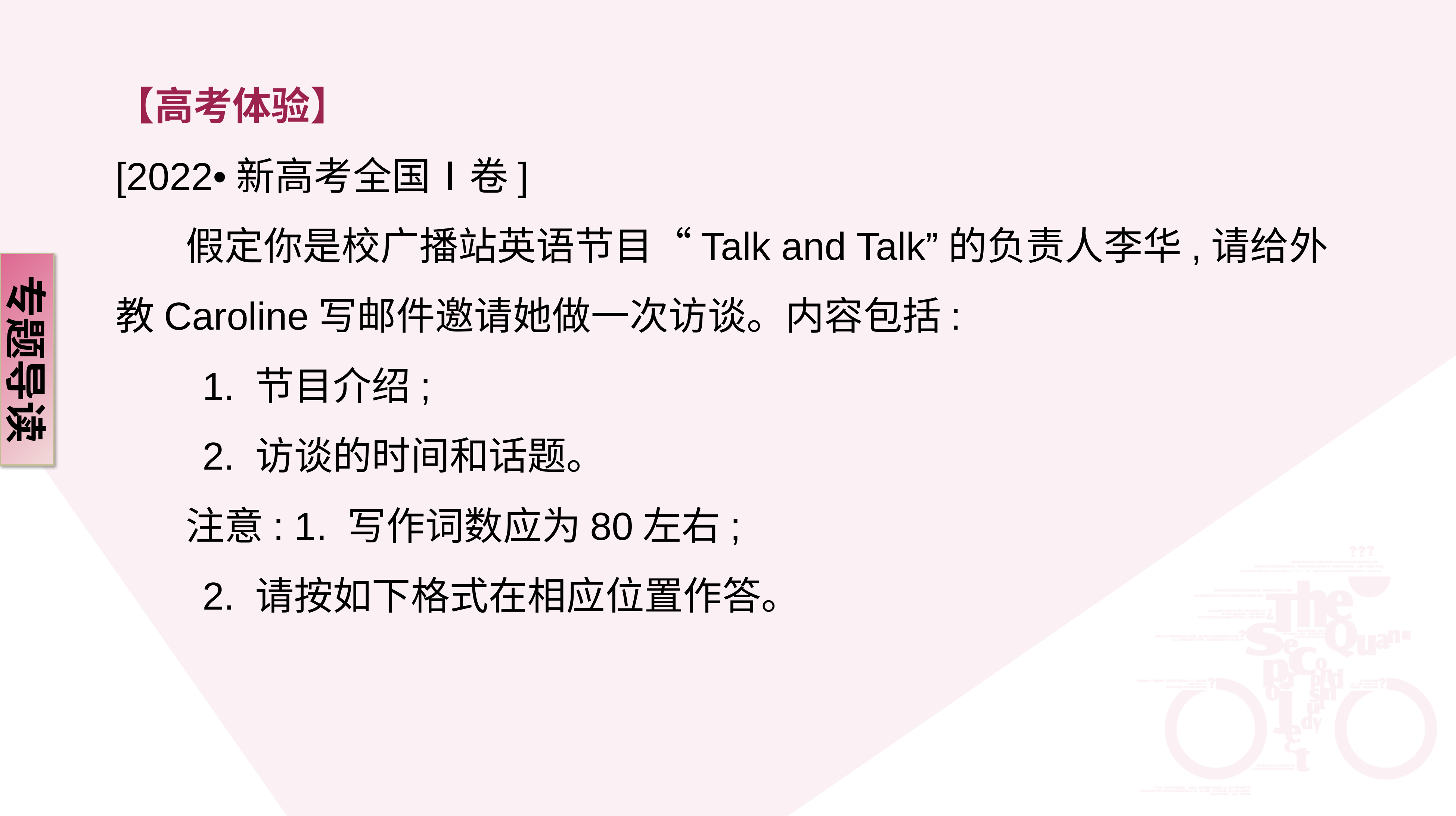

【高考体验】
[2022•新高考全国Ⅰ卷]
       假定你是校广播站英语节目“Talk and Talk”的负责人李华,请给外教Caroline写邮件邀请她做一次访谈。内容包括:
        1. 节目介绍;
        2. 访谈的时间和话题。
       注意: 1. 写作词数应为80左右;
        2. 请按如下格式在相应位置作答。
专题导读